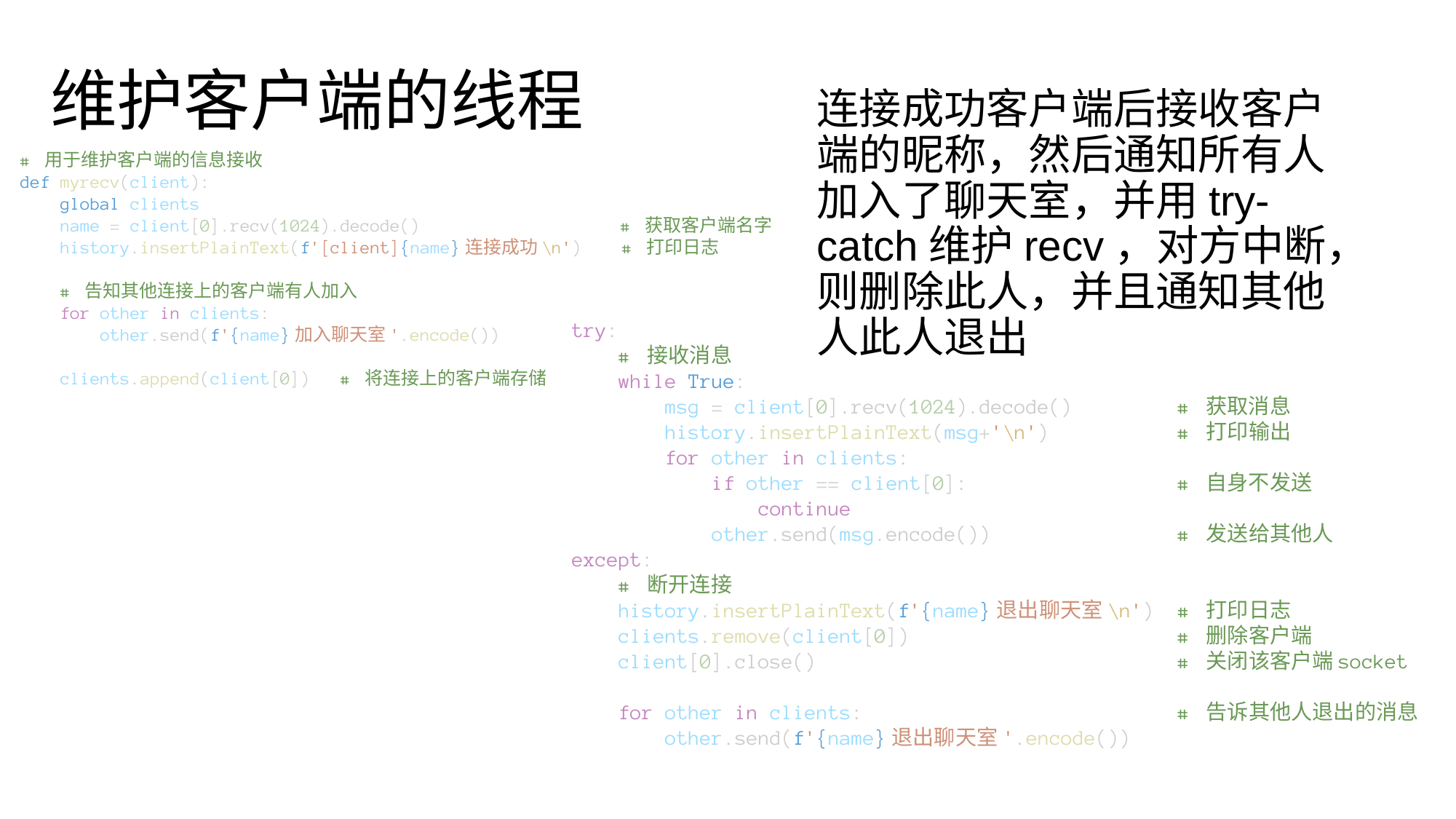

# 维护客户端的线程
连接成功客户端后接收客户端的昵称，然后通知所有人加入了聊天室，并用try-catch维护recv，对方中断，则删除此人，并且通知其他人此人退出
# 用于维护客户端的信息接收
def myrecv(client):
    global clients
    name = client[0].recv(1024).decode()                    # 获取客户端名字
    history.insertPlainText(f'[client]{name}连接成功\n')    # 打印日志

    # 告知其他连接上的客户端有人加入
    for other in clients:
        other.send(f'{name}加入聊天室'.encode())

    clients.append(client[0])   # 将连接上的客户端存储
    try:
        # 接收消息
        while True:
            msg = client[0].recv(1024).decode()         # 获取消息
            history.insertPlainText(msg+'\n')           # 打印输出
            for other in clients:
                if other == client[0]:                  # 自身不发送
                    continue
                other.send(msg.encode())                # 发送给其他人
    except:
        # 断开连接
        history.insertPlainText(f'{name}退出聊天室\n')  # 打印日志
        clients.remove(client[0])                       # 删除客户端
        client[0].close()                               # 关闭该客户端socket

        for other in clients:                           # 告诉其他人退出的消息
            other.send(f'{name}退出聊天室'.encode())